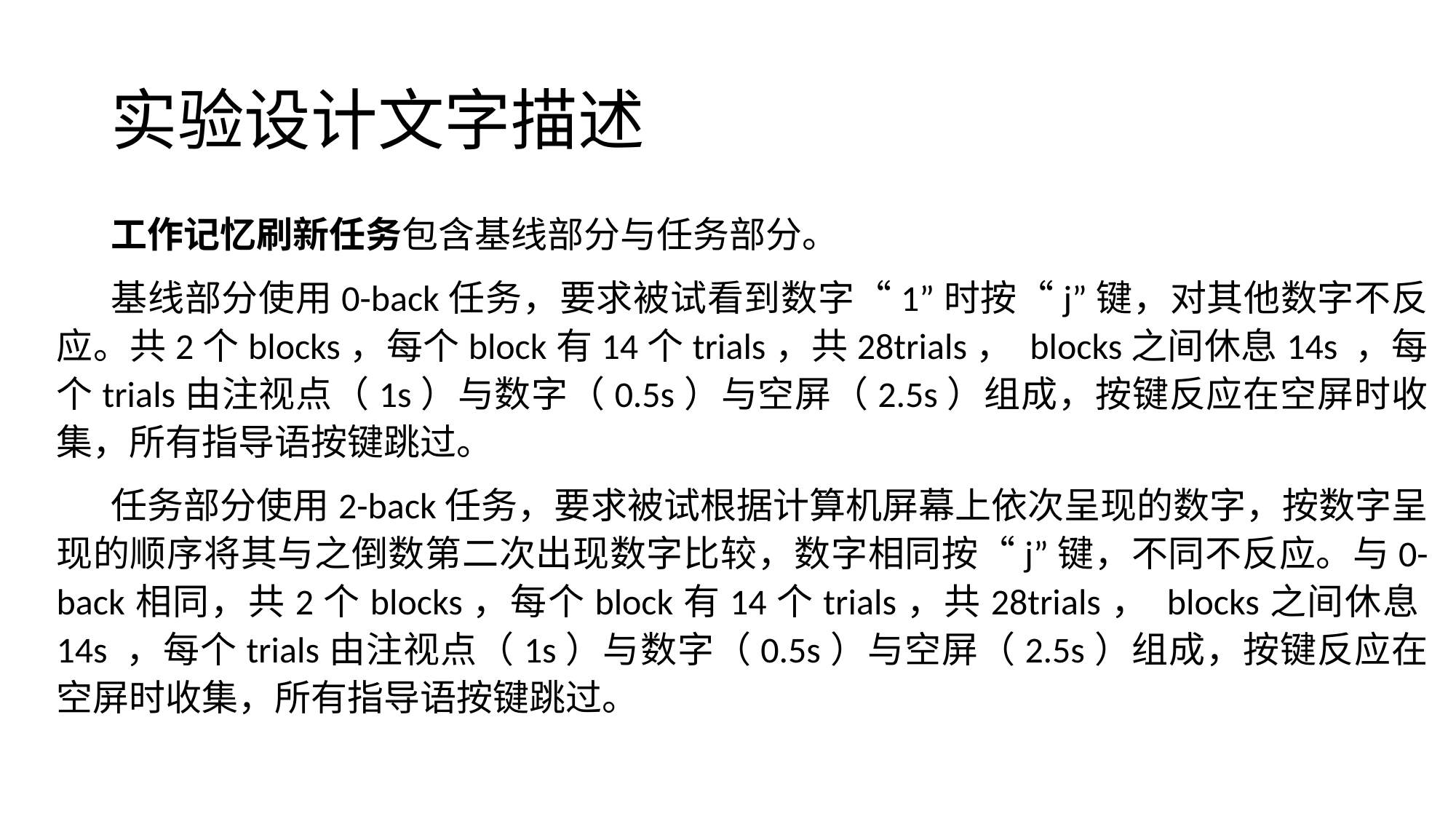

# 实验设计文字描述
工作记忆刷新任务包含基线部分与任务部分。
基线部分使用0-back任务，要求被试看到数字“1”时按“j”键，对其他数字不反应。共2个blocks，每个block有14个trials，共28trials， blocks之间休息14s ，每个trials由注视点（1s）与数字（0.5s）与空屏（2.5s）组成，按键反应在空屏时收集，所有指导语按键跳过。
任务部分使用2-back任务，要求被试根据计算机屏幕上依次呈现的数字，按数字呈现的顺序将其与之倒数第二次出现数字比较，数字相同按“j”键，不同不反应。与0-back相同，共2个blocks，每个block有14个trials，共28trials， blocks之间休息14s ，每个trials由注视点（1s）与数字（0.5s）与空屏（2.5s）组成，按键反应在空屏时收集，所有指导语按键跳过。